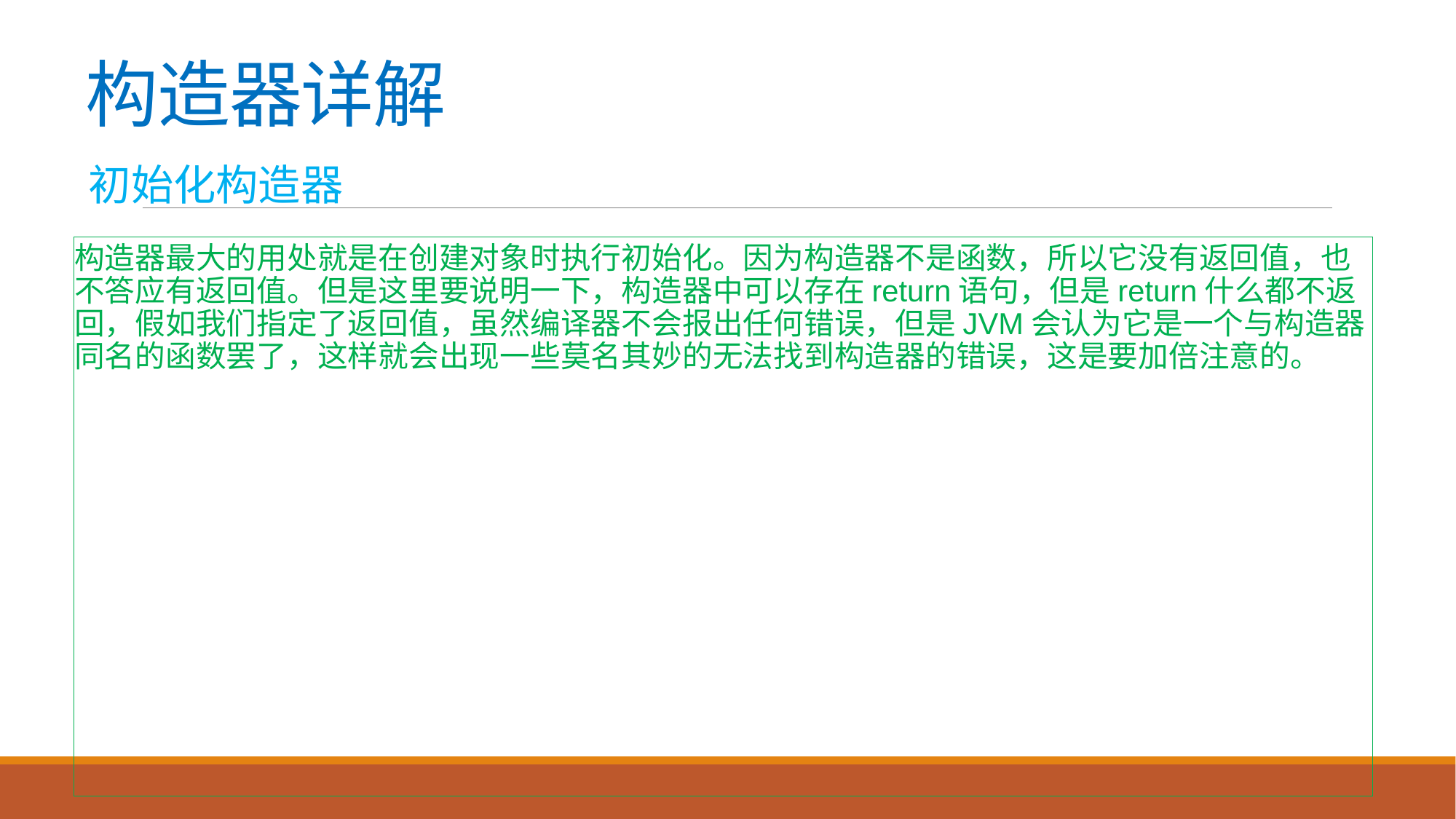

# 构造器详解
初始化构造器
构造器最大的用处就是在创建对象时执行初始化。因为构造器不是函数，所以它没有返回值，也不答应有返回值。但是这里要说明一下，构造器中可以存在return语句，但是return什么都不返回，假如我们指定了返回值，虽然编译器不会报出任何错误，但是JVM会认为它是一个与构造器同名的函数罢了，这样就会出现一些莫名其妙的无法找到构造器的错误，这是要加倍注意的。